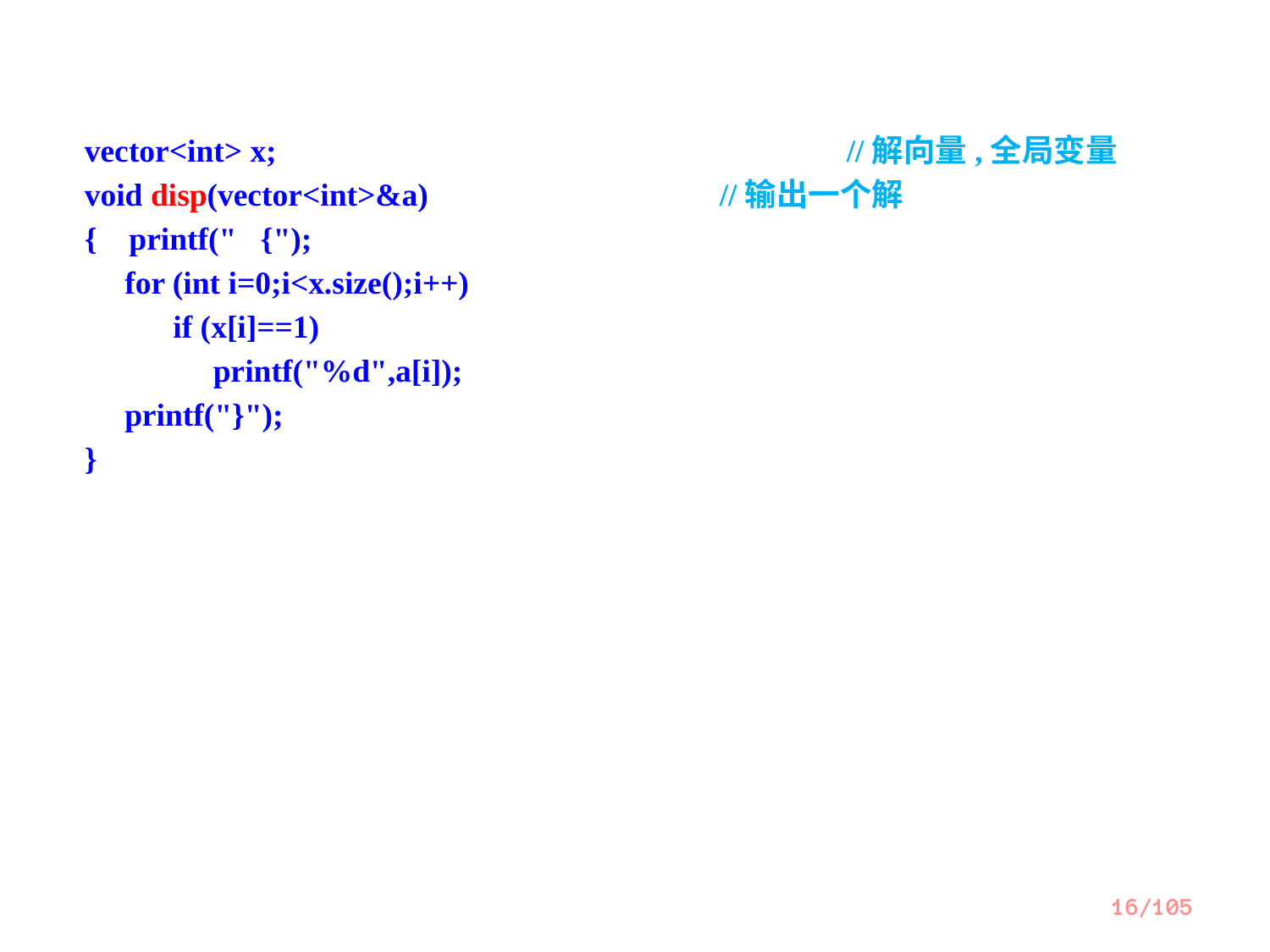

vector<int> x; 					//解向量,全局变量
void disp(vector<int>&a)			//输出一个解
{    printf("   {");
     for (int i=0;i<x.size();i++)
           if (x[i]==1)
                printf("%d",a[i]);
     printf("}");
}
16/105